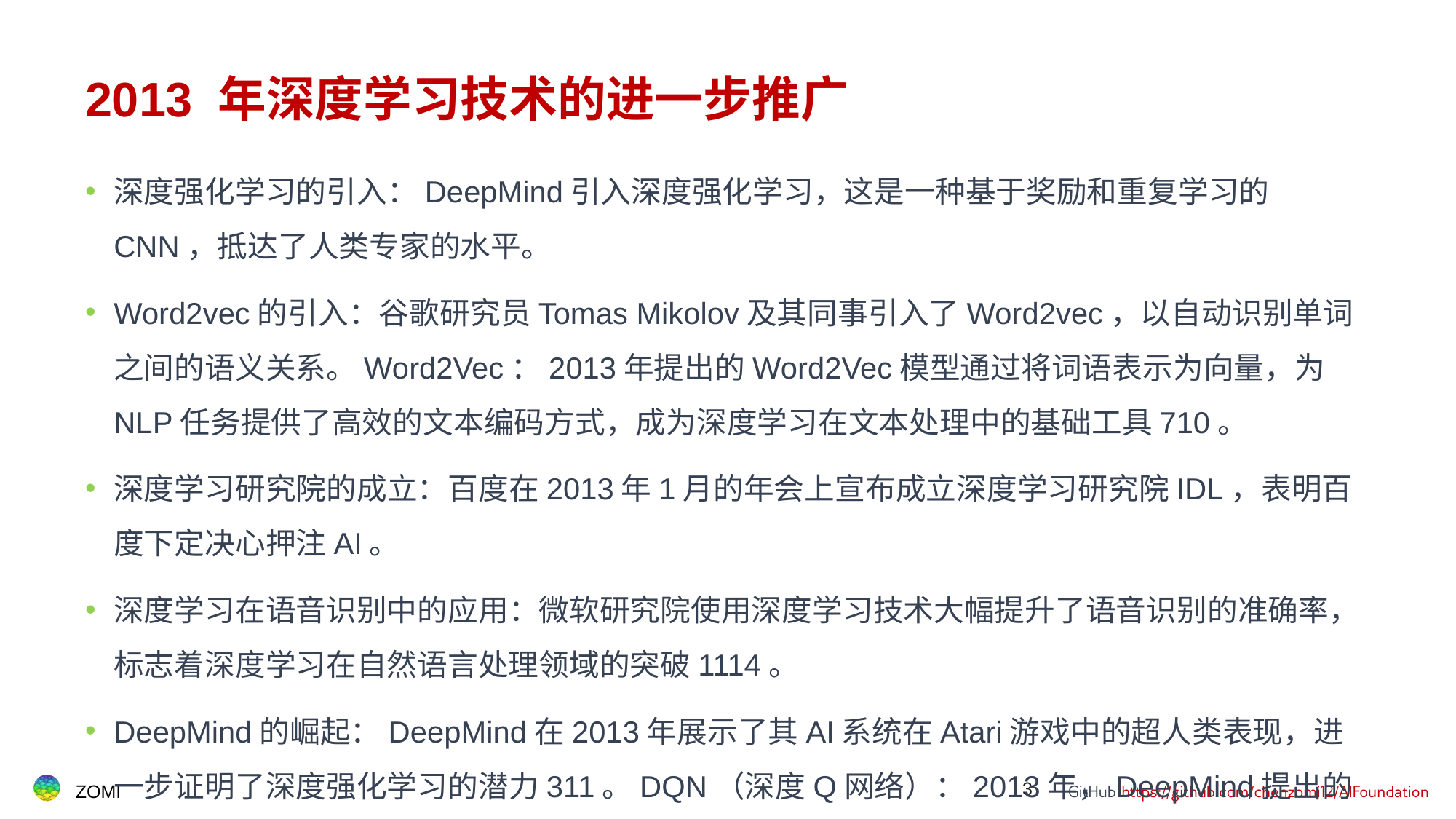

# 2013 年深度学习技术的进一步推广
深度强化学习的引入：DeepMind引入深度强化学习，这是一种基于奖励和重复学习的CNN，抵达了人类专家的水平。
Word2vec的引入：谷歌研究员Tomas Mikolov及其同事引入了Word2vec，以自动识别单词之间的语义关系。Word2Vec：2013年提出的Word2Vec模型通过将词语表示为向量，为NLP任务提供了高效的文本编码方式，成为深度学习在文本处理中的基础工具710。
深度学习研究院的成立：百度在2013年1月的年会上宣布成立深度学习研究院IDL，表明百度下定决心押注AI。
深度学习在语音识别中的应用：微软研究院使用深度学习技术大幅提升了语音识别的准确率，标志着深度学习在自然语言处理领域的突破1114。
DeepMind的崛起：DeepMind在2013年展示了其AI系统在Atari游戏中的超人类表现，进一步证明了深度强化学习的潜力311。DQN（深度Q网络）：2013年，DeepMind提出的DQN模型通过结合深度学习和强化学习，成功在雅达利游戏中实现了人类水平的性能，为深度强化学习奠定了基础710。